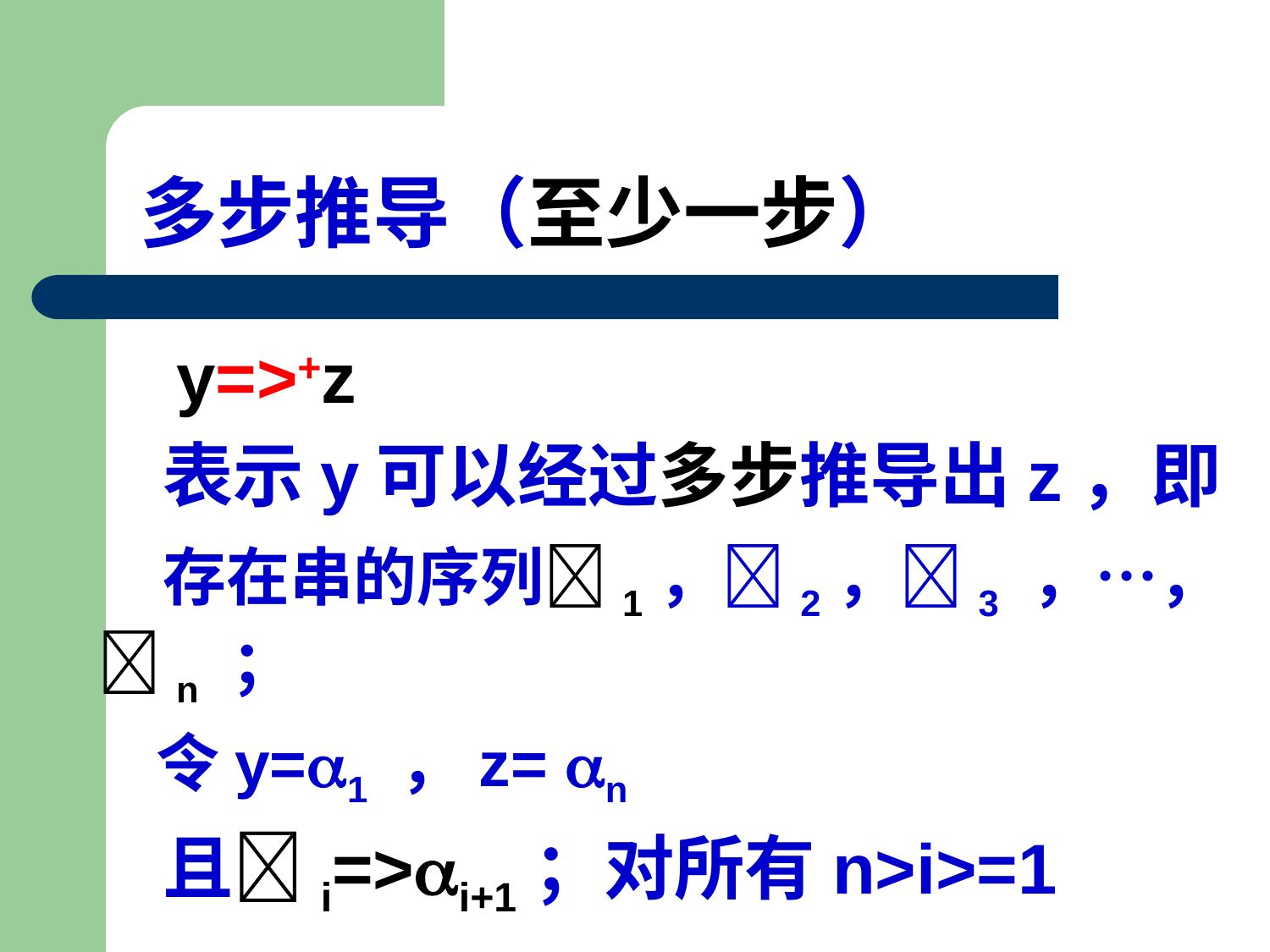

# 多步推导（至少一步）
    y=>+z
   表示y可以经过多步推导出z，即
   存在串的序列α1，α2，α3 ，…，αn ；
   令y=α1 ，z= αn
   且αi=>αi+1；对所有n>i>=1